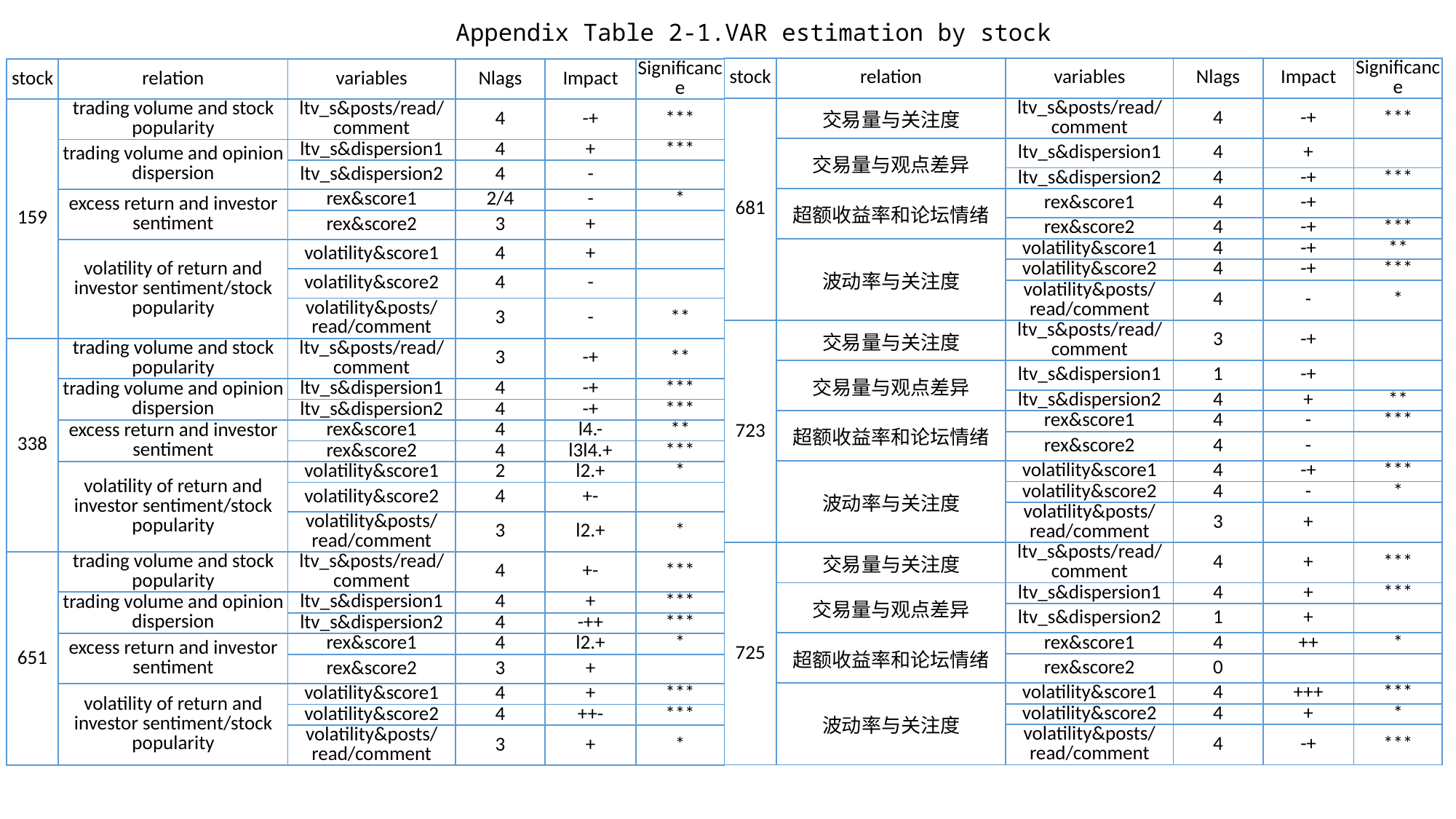

# Appendix Table 2-1.VAR estimation by stock
| stock | relation | variables | Nlags | Impact | Significance |
| --- | --- | --- | --- | --- | --- |
| 681 | 交易量与关注度 | ltv\_s&posts/read/comment | 4 | -+ | \*\*\* |
|  | 交易量与观点差异 | ltv\_s&dispersion1 | 4 | + |  |
|  |  | ltv\_s&dispersion2 | 4 | -+ | \*\*\* |
|  | 超额收益率和论坛情绪 | rex&score1 | 4 | -+ |  |
|  |  | rex&score2 | 4 | -+ | \*\*\* |
|  | 波动率与关注度 | volatility&score1 | 4 | -+ | \*\* |
|  |  | volatility&score2 | 4 | -+ | \*\*\* |
|  |  | volatility&posts/read/comment | 4 | - | \* |
| 723 | 交易量与关注度 | ltv\_s&posts/read/comment | 3 | -+ |  |
|  | 交易量与观点差异 | ltv\_s&dispersion1 | 1 | -+ |  |
|  |  | ltv\_s&dispersion2 | 4 | + | \*\* |
|  | 超额收益率和论坛情绪 | rex&score1 | 4 | - | \*\*\* |
|  |  | rex&score2 | 4 | - |  |
|  | 波动率与关注度 | volatility&score1 | 4 | -+ | \*\*\* |
|  |  | volatility&score2 | 4 | - | \* |
|  |  | volatility&posts/read/comment | 3 | + |  |
| 725 | 交易量与关注度 | ltv\_s&posts/read/comment | 4 | + | \*\*\* |
|  | 交易量与观点差异 | ltv\_s&dispersion1 | 4 | + | \*\*\* |
|  |  | ltv\_s&dispersion2 | 1 | + |  |
|  | 超额收益率和论坛情绪 | rex&score1 | 4 | ++ | \* |
|  |  | rex&score2 | 0 |  |  |
|  | 波动率与关注度 | volatility&score1 | 4 | +++ | \*\*\* |
|  |  | volatility&score2 | 4 | + | \* |
|  |  | volatility&posts/read/comment | 4 | -+ | \*\*\* |
| stock | relation | variables | Nlags | Impact | Significance |
| --- | --- | --- | --- | --- | --- |
| 159 | trading volume and stock popularity | ltv\_s&posts/read/comment | 4 | -+ | \*\*\* |
|  | trading volume and opinion dispersion | ltv\_s&dispersion1 | 4 | + | \*\*\* |
|  |  | ltv\_s&dispersion2 | 4 | - |  |
|  | excess return and investor sentiment | rex&score1 | 2/4 | - | \* |
|  |  | rex&score2 | 3 | + |  |
|  | volatility of return and investor sentiment/stock popularity | volatility&score1 | 4 | + |  |
|  |  | volatility&score2 | 4 | - |  |
|  |  | volatility&posts/read/comment | 3 | - | \*\* |
| 338 | trading volume and stock popularity | ltv\_s&posts/read/comment | 3 | -+ | \*\* |
|  | trading volume and opinion dispersion | ltv\_s&dispersion1 | 4 | -+ | \*\*\* |
|  |  | ltv\_s&dispersion2 | 4 | -+ | \*\*\* |
|  | excess return and investor sentiment | rex&score1 | 4 | l4.- | \*\* |
|  |  | rex&score2 | 4 | l3l4.+ | \*\*\* |
|  | volatility of return and investor sentiment/stock popularity | volatility&score1 | 2 | l2.+ | \* |
|  |  | volatility&score2 | 4 | +- |  |
|  |  | volatility&posts/read/comment | 3 | l2.+ | \* |
| 651 | trading volume and stock popularity | ltv\_s&posts/read/comment | 4 | +- | \*\*\* |
|  | trading volume and opinion dispersion | ltv\_s&dispersion1 | 4 | + | \*\*\* |
|  |  | ltv\_s&dispersion2 | 4 | -++ | \*\*\* |
|  | excess return and investor sentiment | rex&score1 | 4 | l2.+ | \* |
|  |  | rex&score2 | 3 | + |  |
|  | volatility of return and investor sentiment/stock popularity | volatility&score1 | 4 | + | \*\*\* |
|  |  | volatility&score2 | 4 | ++- | \*\*\* |
|  |  | volatility&posts/read/comment | 3 | + | \* |